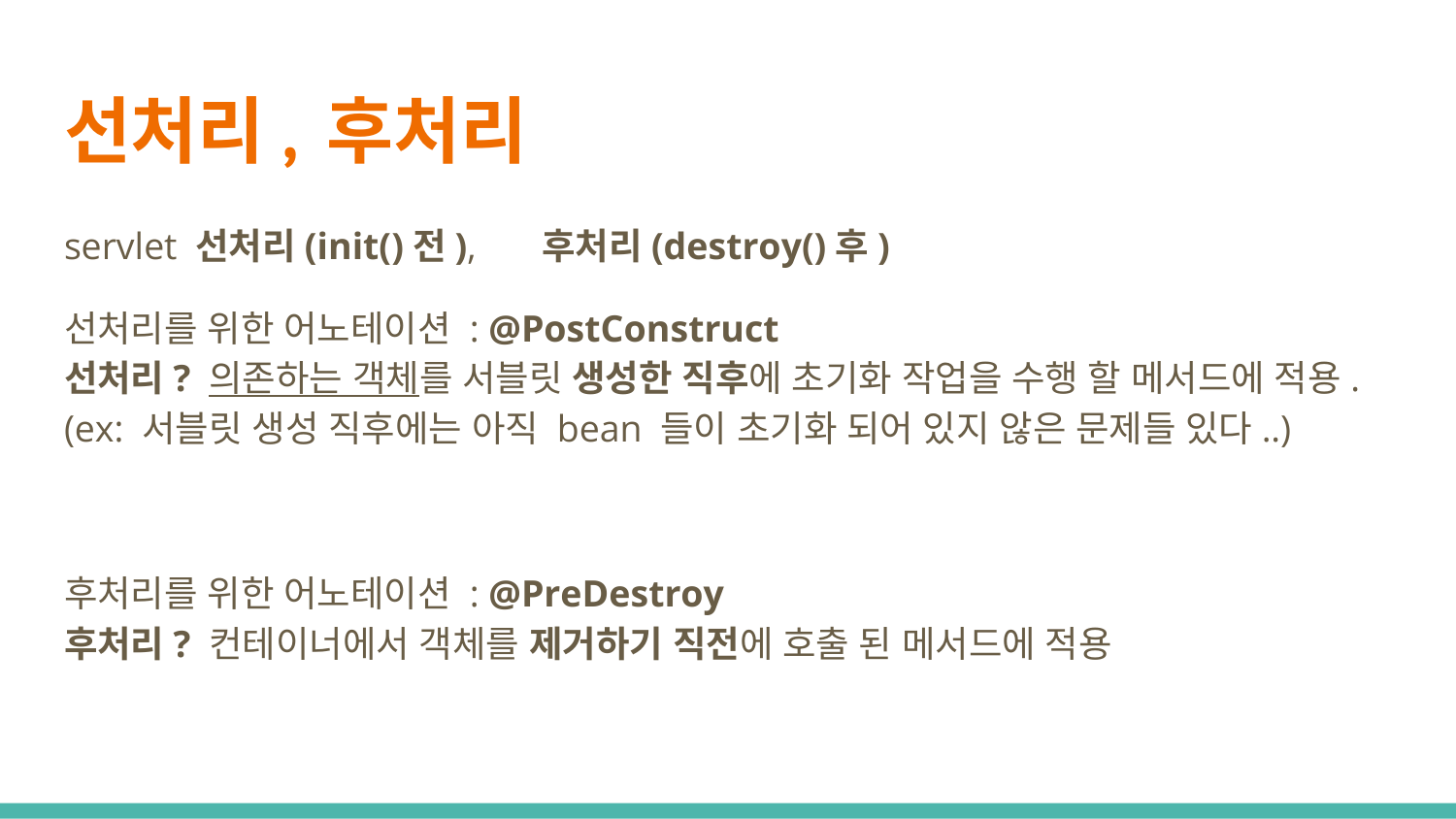

# 선처리, 후처리
servlet 선처리(init()전),      후처리(destroy()후)
선처리를 위한 어노테이션 : @PostConstruct
선처리? 의존하는 객체를 서블릿 생성한 직후에 초기화 작업을 수행 할 메서드에 적용.   (ex: 서블릿 생성 직후에는 아직 bean 들이 초기화 되어 있지 않은 문제들 있다..)

후처리를 위한 어노테이션 : @PreDestroy
후처리? 컨테이너에서 객체를 제거하기 직전에 호출 된 메서드에 적용